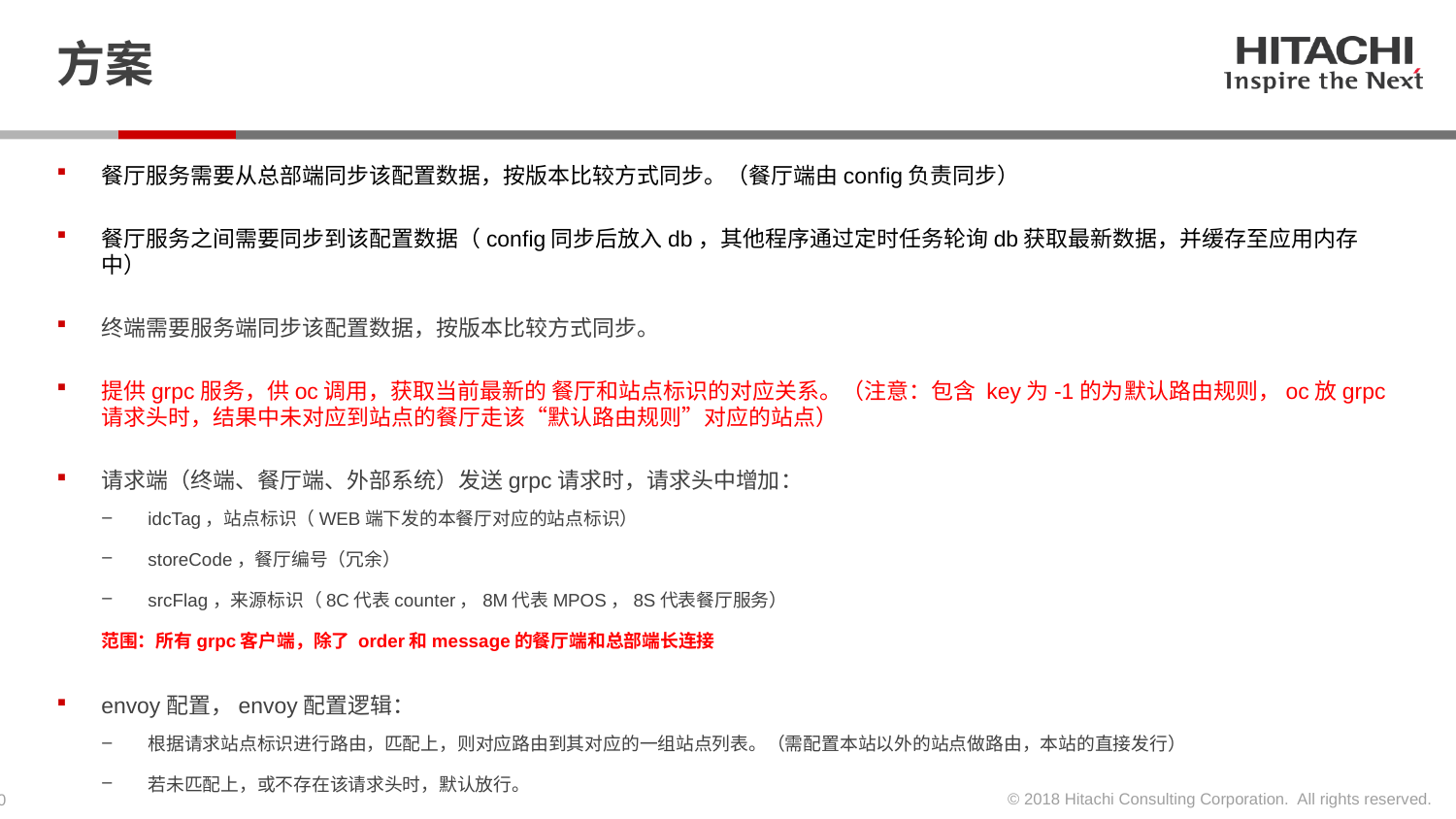

# 方案
餐厅服务需要从总部端同步该配置数据，按版本比较方式同步。（餐厅端由config负责同步）
餐厅服务之间需要同步到该配置数据（config同步后放入db，其他程序通过定时任务轮询db获取最新数据，并缓存至应用内存中）
终端需要服务端同步该配置数据，按版本比较方式同步。
提供grpc服务，供oc调用，获取当前最新的 餐厅和站点标识的对应关系。（注意：包含 key为-1的为默认路由规则，oc放grpc请求头时，结果中未对应到站点的餐厅走该“默认路由规则”对应的站点）
请求端（终端、餐厅端、外部系统）发送grpc请求时，请求头中增加：
idcTag，站点标识（WEB端下发的本餐厅对应的站点标识）
storeCode，餐厅编号（冗余）
srcFlag，来源标识（8C代表counter，8M代表MPOS，8S代表餐厅服务）
范围：所有grpc客户端，除了 order和message的餐厅端和总部端长连接
envoy配置，envoy配置逻辑：
根据请求站点标识进行路由，匹配上，则对应路由到其对应的一组站点列表。（需配置本站以外的站点做路由，本站的直接发行）
若未匹配上，或不存在该请求头时，默认放行。